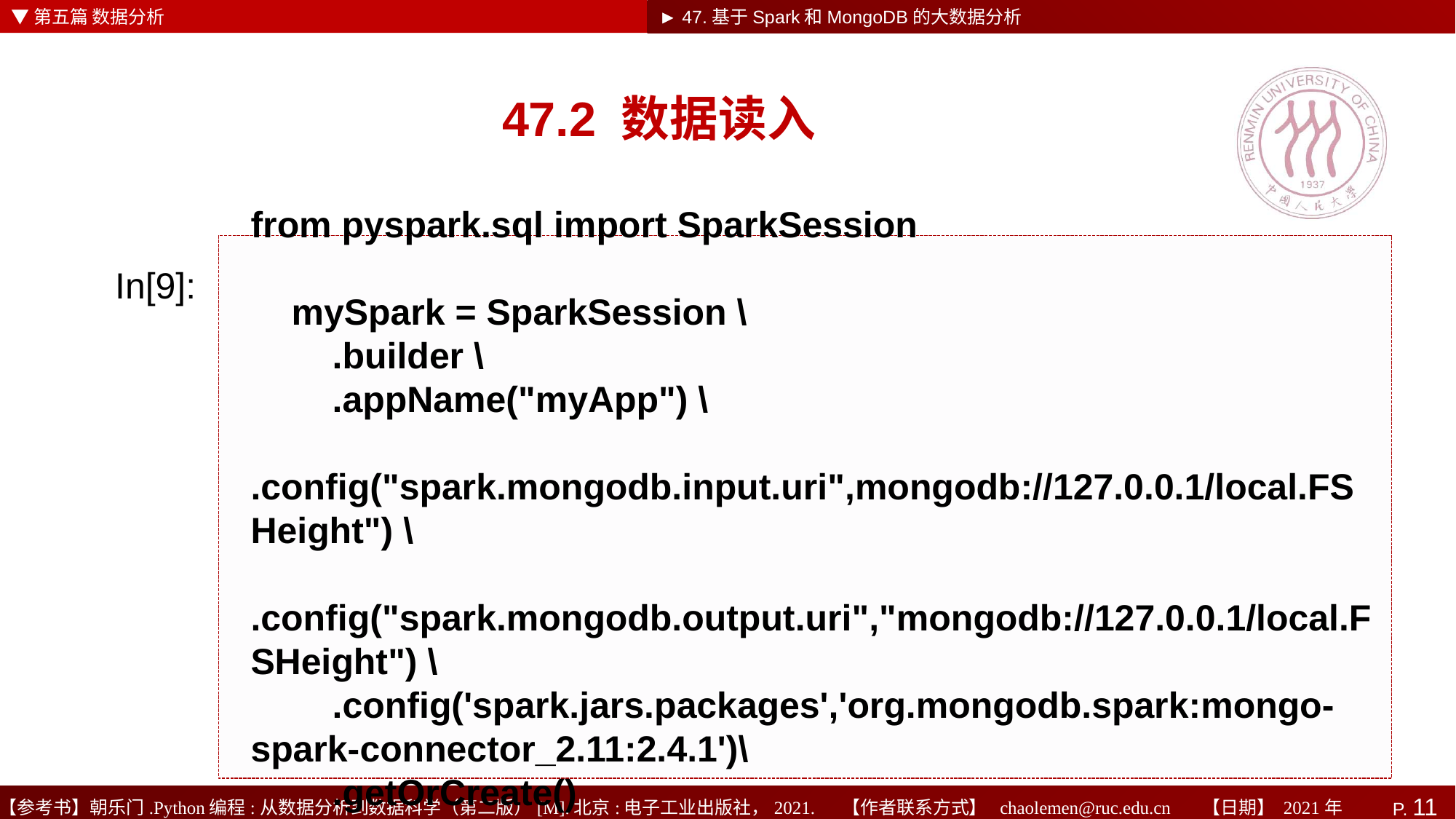

▼第五篇 数据分析
工
►
► 47.基于Spark和MongoDB的大数据分析
# 47.2 数据读入
from pyspark.sql import SparkSession

    mySpark = SparkSession \
        .builder \
        .appName("myApp") \
        .config("spark.mongodb.input.uri",mongodb://127.0.0.1/local.FSHeight") \
        .config("spark.mongodb.output.uri","mongodb://127.0.0.1/local.FSHeight") \
        .config('spark.jars.packages','org.mongodb.spark:mongo-spark-connector_2.11:2.4.1')\
        .getOrCreate()
In[9]: